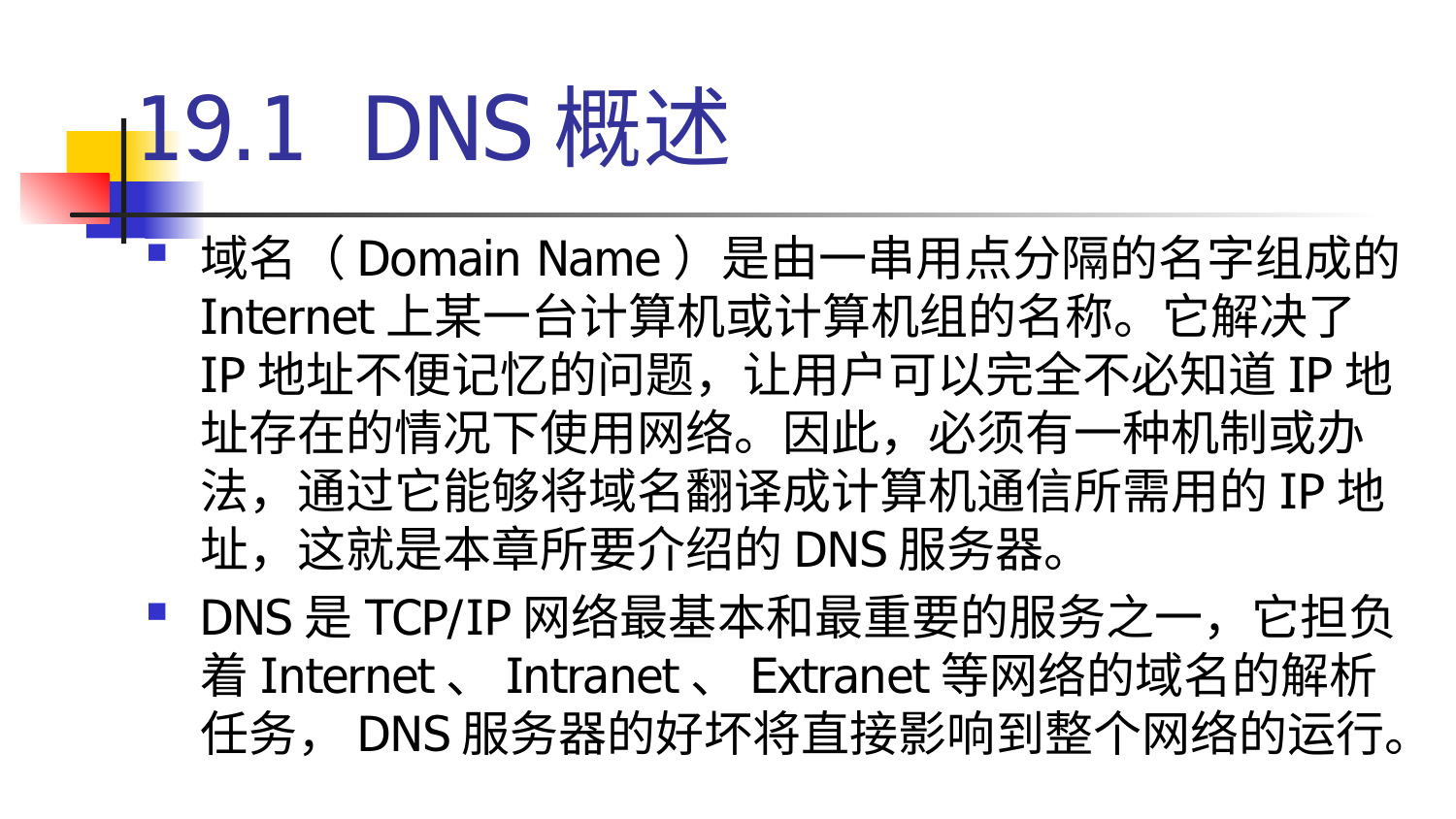

# 19.1  DNS概述
域名（Domain Name）是由一串用点分隔的名字组成的Internet上某一台计算机或计算机组的名称。它解决了IP地址不便记忆的问题，让用户可以完全不必知道IP地址存在的情况下使用网络。因此，必须有一种机制或办法，通过它能够将域名翻译成计算机通信所需用的IP地址，这就是本章所要介绍的DNS服务器。
DNS是TCP/IP网络最基本和最重要的服务之一，它担负着Internet、Intranet、Extranet等网络的域名的解析任务，DNS服务器的好坏将直接影响到整个网络的运行。